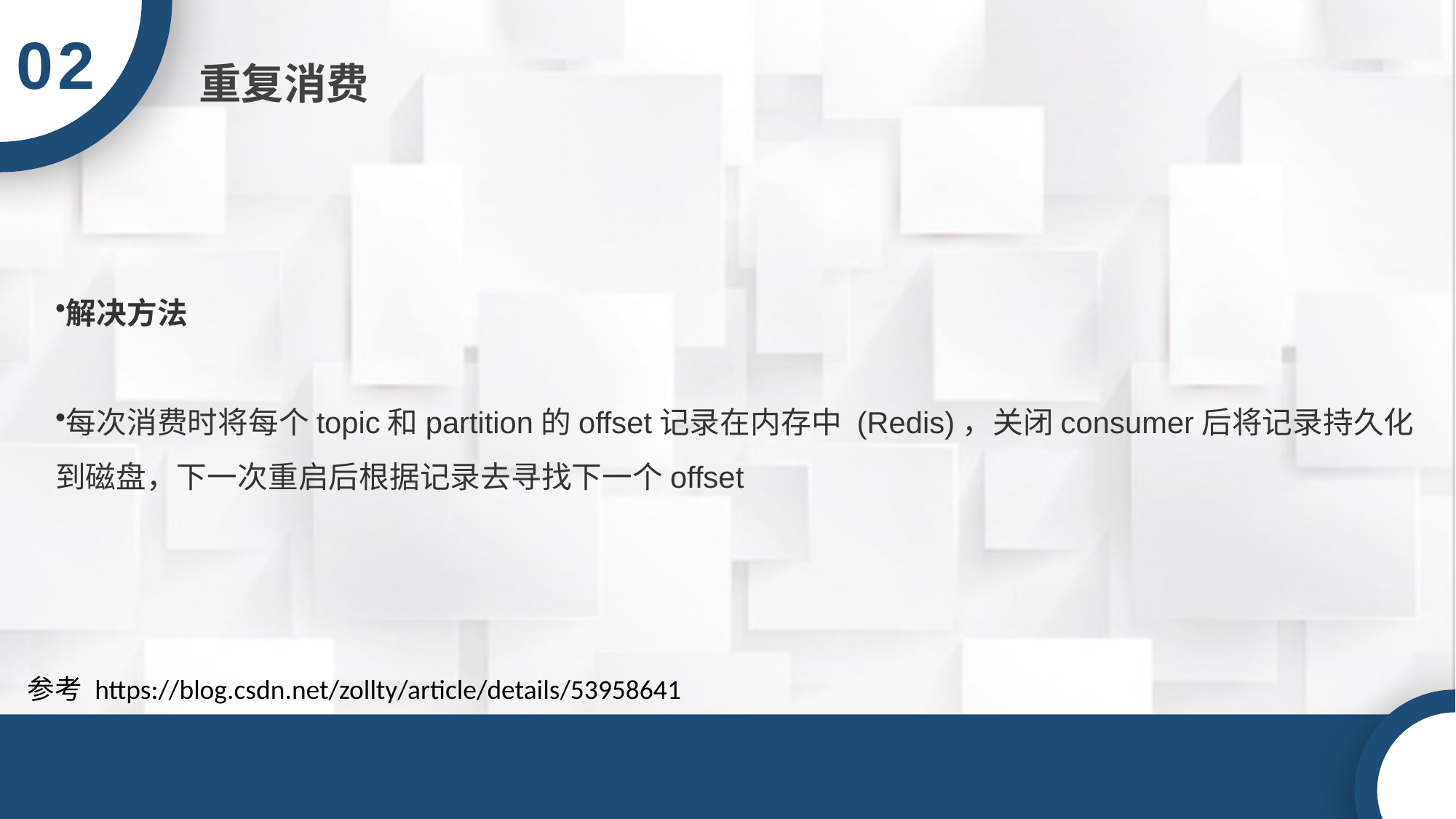

02
重复消费
解决方法

每次消费时将每个topic和partition的offset记录在内存中 (Redis)，关闭consumer后将记录持久化到磁盘，下一次重启后根据记录去寻找下一个offset
参考 https://blog.csdn.net/zollty/article/details/53958641